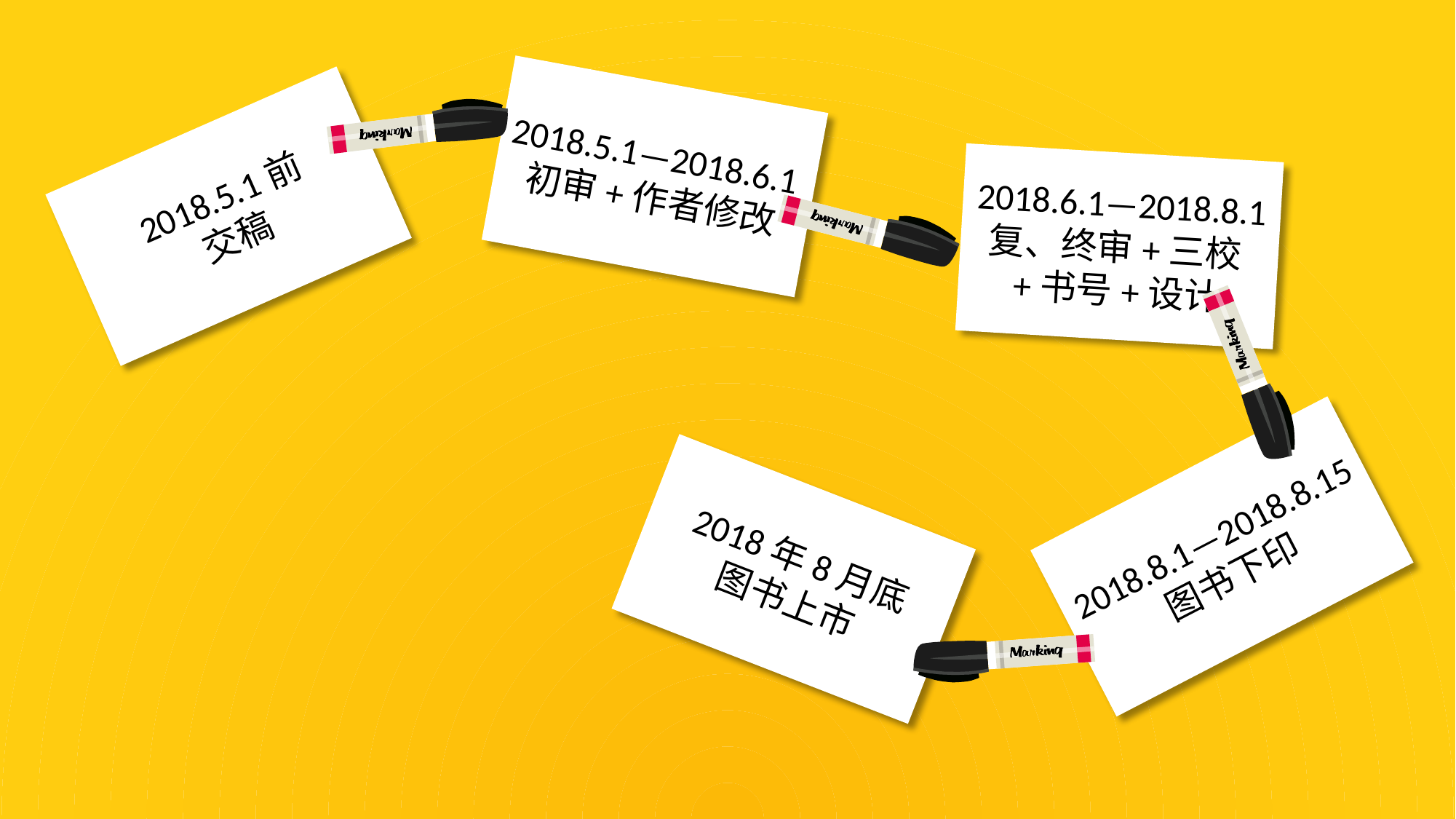

2018.5.1—2018.6.1初审+作者修改
2018.5.1前
交稿

2018.6.1—2018.8.1
复、终审+三校+书号+设计

2018.8.1—2018.8.15
图书下印
2018年8月底
图书上市